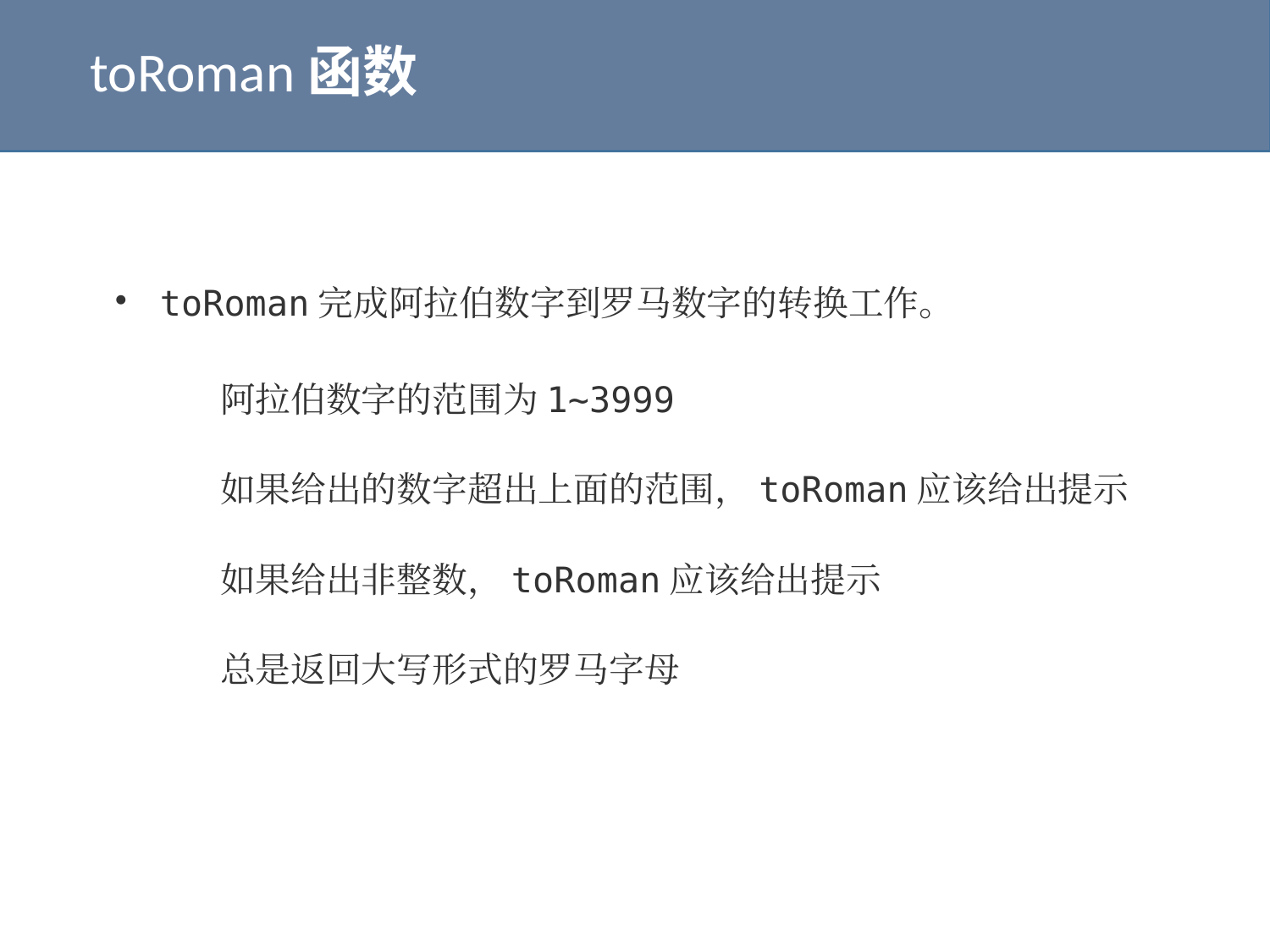

# toRoman函数
toRoman完成阿拉伯数字到罗马数字的转换工作。
阿拉伯数字的范围为1~3999
如果给出的数字超出上面的范围，toRoman应该给出提示
如果给出非整数，toRoman应该给出提示
总是返回大写形式的罗马字母